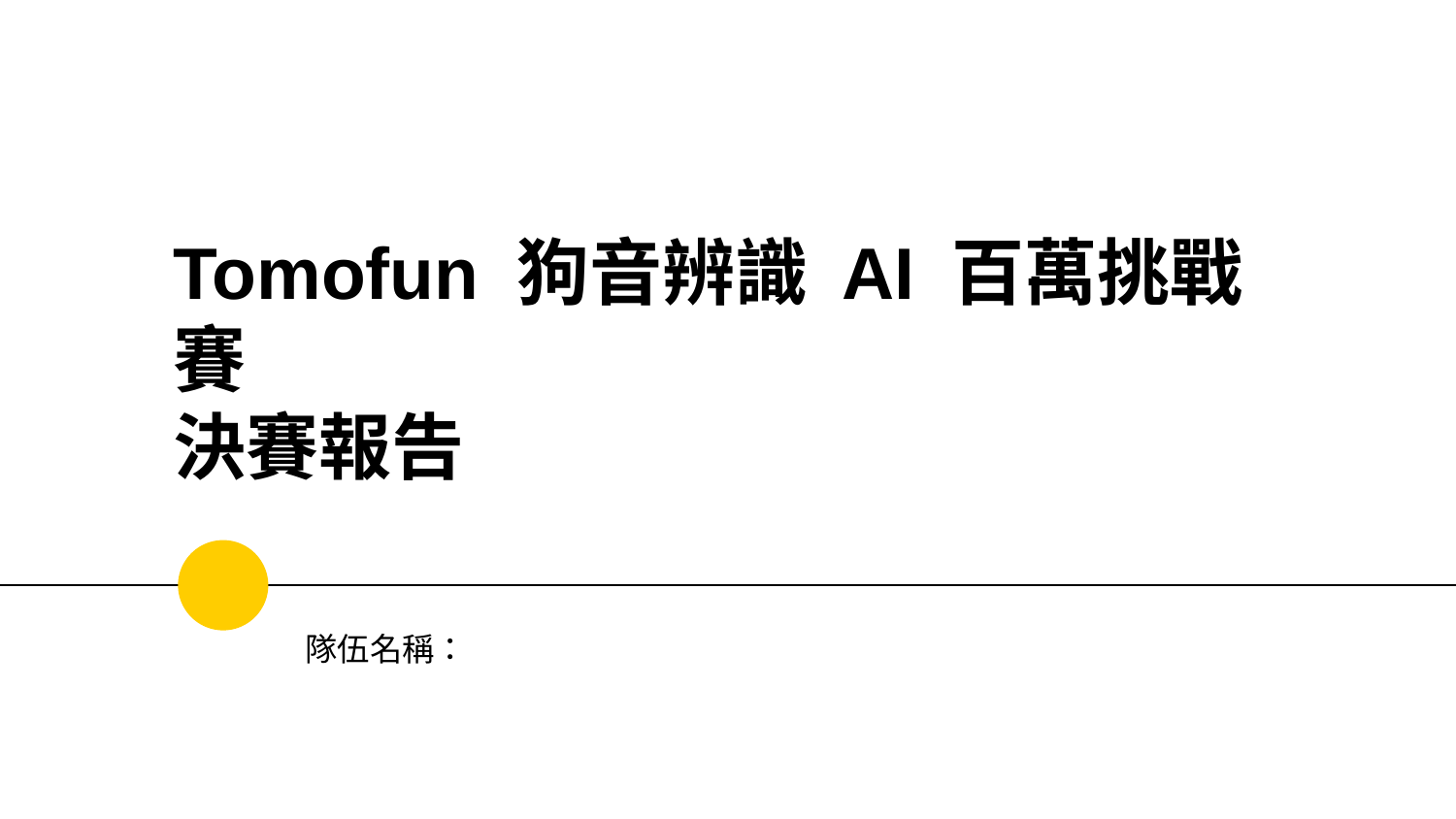

# Tomofun 狗音辨識 AI 百萬挑戰賽
決賽報告
隊伍名稱：